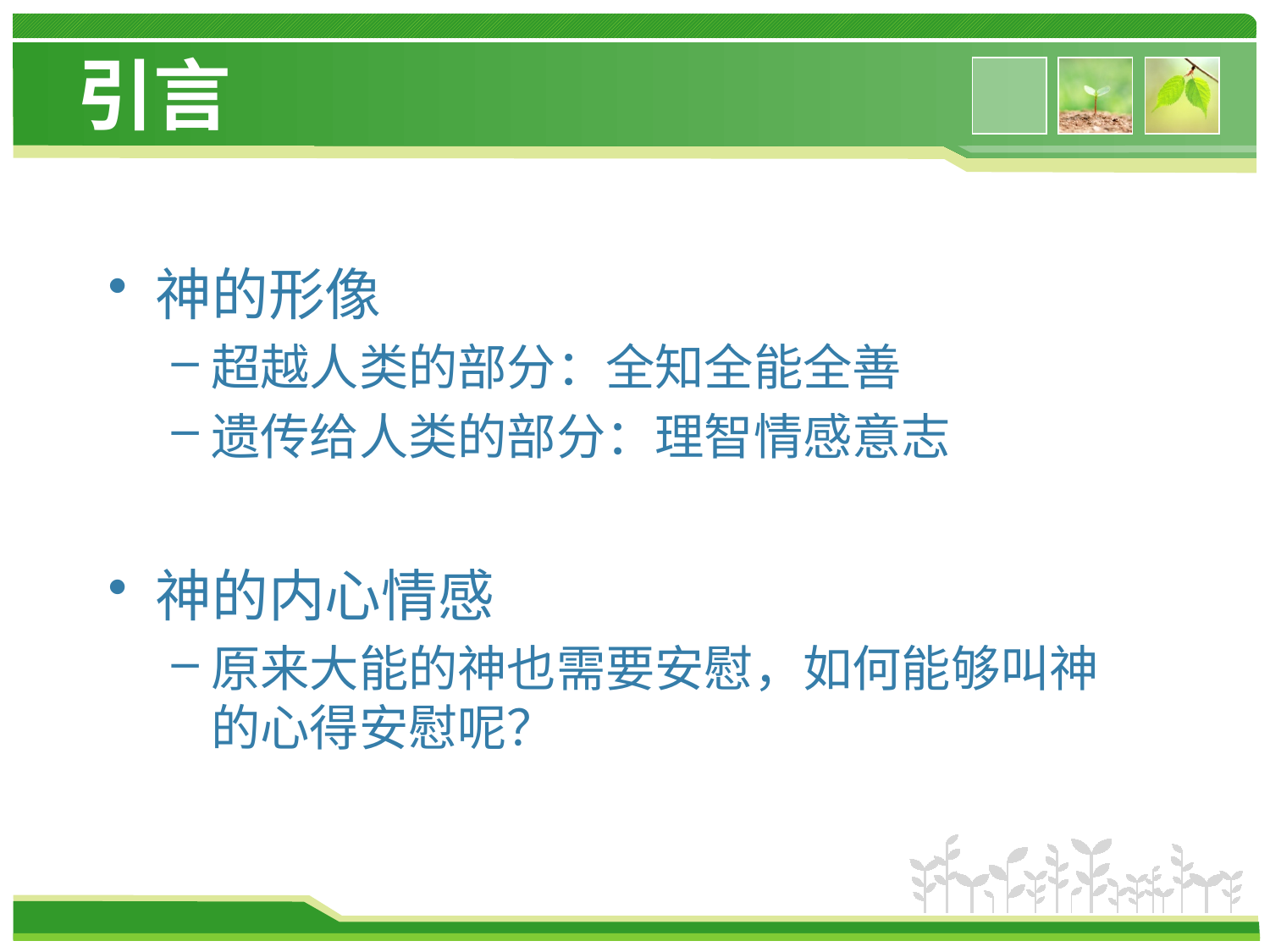

# 引言
神的形像
超越人类的部分：全知全能全善
遗传给人类的部分：理智情感意志

神的内心情感
原来大能的神也需要安慰，如何能够叫神的心得安慰呢？